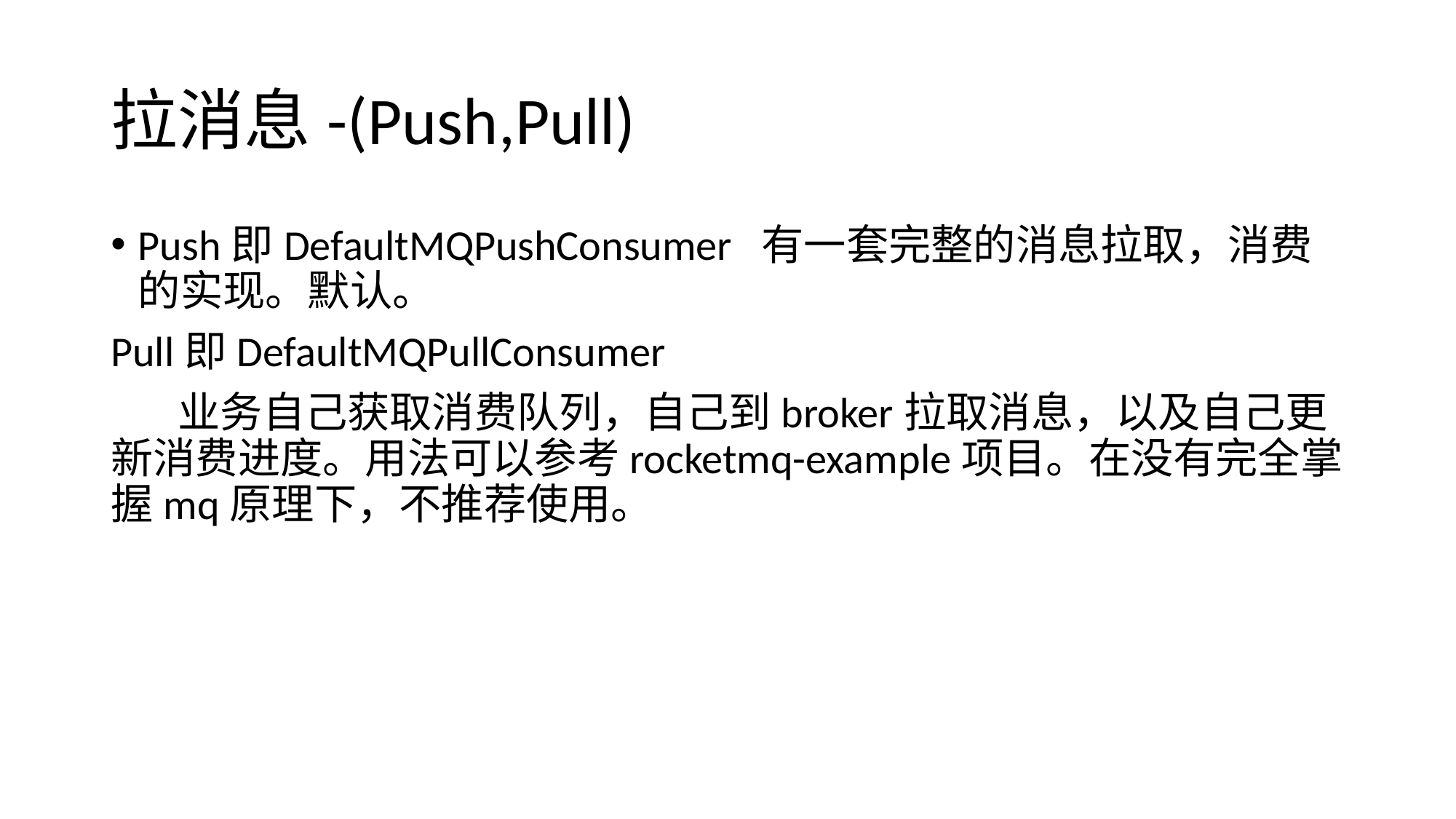

# 拉消息-(Push,Pull)
Push即DefaultMQPushConsumer  有一套完整的消息拉取，消费的实现。默认。
Pull即DefaultMQPullConsumer
      业务自己获取消费队列，自己到broker拉取消息，以及自己更新消费进度。用法可以参考rocketmq-example项目。在没有完全掌握mq原理下，不推荐使用。